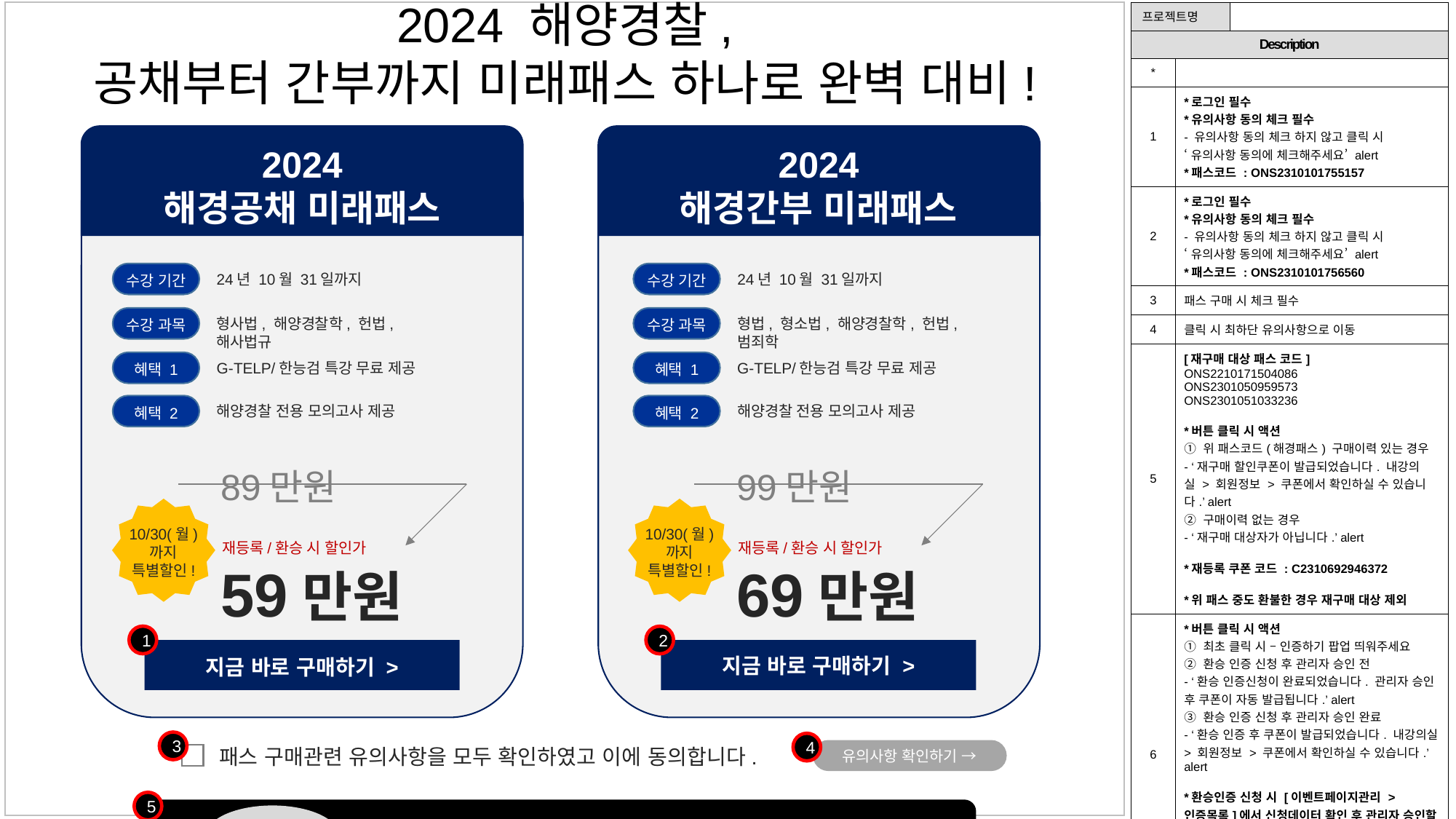

2024 해양경찰,
공채부터 간부까지 미래패스 하나로 완벽 대비!
| 프로젝트명 |  |  |
| --- | --- | --- |
| Description |  |  |
| \* |  |  |
| 1 | \*로그인 필수 \*유의사항 동의 체크 필수 - 유의사항 동의 체크 하지 않고 클릭 시 ‘유의사항 동의에 체크해주세요’ alert \*패스코드 : ONS2310101755157 |  |
| 2 | \*로그인 필수 \*유의사항 동의 체크 필수 - 유의사항 동의 체크 하지 않고 클릭 시 ‘유의사항 동의에 체크해주세요’ alert \*패스코드 : ONS2310101756560 |  |
| 3 | 패스 구매 시 체크 필수 |  |
| 4 | 클릭 시 최하단 유의사항으로 이동 |  |
| 5 | [재구매 대상 패스 코드] ONS2210171504086 ONS2301050959573 ONS2301051033236 \*버튼 클릭 시 액션 ① 위 패스코드(해경패스) 구매이력 있는 경우 - ‘재구매 할인쿠폰이 발급되었습니다. 내강의실 > 회원정보 > 쿠폰에서 확인하실 수 있습니다.’ alert ② 구매이력 없는 경우 - ‘재구매 대상자가 아닙니다.’ alert \*재등록 쿠폰 코드 : C2310692946372 \*위 패스 중도 환불한 경우 재구매 대상 제외 |  |
| 6 | \*버튼 클릭 시 액션 ① 최초 클릭 시 – 인증하기 팝업 띄워주세요 ② 환승 인증 신청 후 관리자 승인 전 - ‘환승 인증신청이 완료되었습니다. 관리자 승인 후 쿠폰이 자동 발급됩니다.’ alert ③ 환승 인증 신청 후 관리자 승인 완료 - ‘환승 인증 후 쿠폰이 발급되었습니다. 내강의실 > 회원정보 > 쿠폰에서 확인하실 수 있습니다.’ alert \*환승인증 신청 시 [이벤트페이지관리 > 인증목록]에서 신청데이터 확인 후 관리자 승인할 수 있도록 해주세요 \*관리자 승인 시 환승 할인 쿠폰 자동 발급 (쿠폰코드 : C2310692934902) |  |
Section9

2024
해경간부 미래패스
2024
해경공채 미래패스

24년 10월 31일까지
24년 10월 31일까지
수강 기간
수강 기간

형사법, 해양경찰학, 헌법, 해사법규
형법, 형소법, 해양경찰학, 헌법, 범죄학
수강 과목
수강 과목

G-TELP/한능검 특강 무료 제공
G-TELP/한능검 특강 무료 제공
혜택 1
혜택 1

해양경찰 전용 모의고사 제공
해양경찰 전용 모의고사 제공
혜택 2
혜택 2
89만원
99만원

10/30(월)
까지
특별할인!
10/30(월)
까지
특별할인!
재등록/환승 시 할인가
재등록/환승 시 할인가
59만원
69만원
1
2

지금 바로 구매하기 >
지금 바로 구매하기 >
3
4
패스 구매관련 유의사항을 모두 확인하였고 이에 동의합니다.

유의사항 확인하기 →

5

(아이콘)
미래인재 해경패스 재등록 인증하기 >
6

(아이콘)
타학원 해경패스 환승 인증하기 >